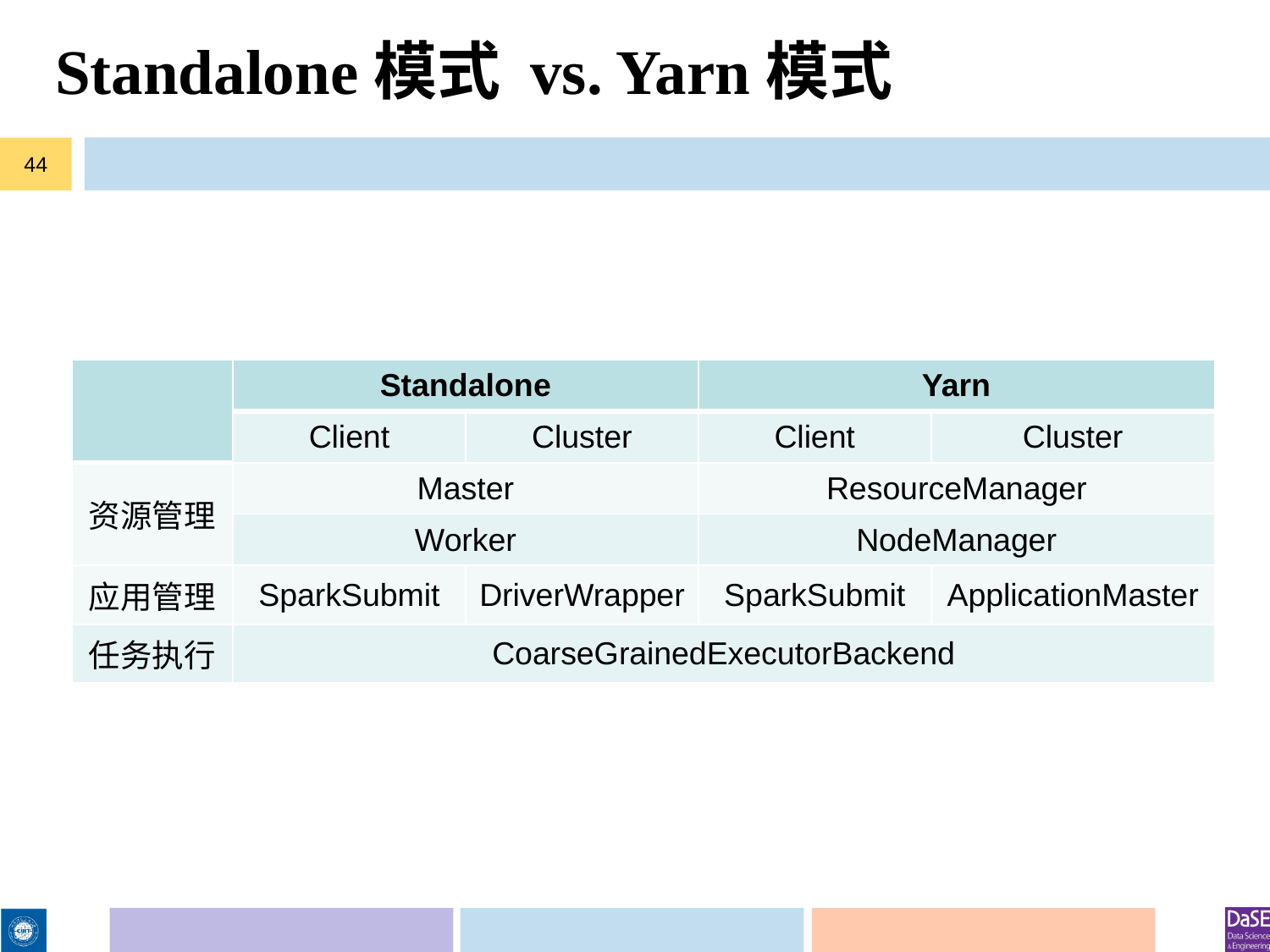

# Standalone模式 vs. Yarn模式
44
|  | Standalone |  | Yarn |  |
| --- | --- | --- | --- | --- |
|  | Client | Cluster | Client | Cluster |
| 资源管理 | Master |  | ResourceManager |  |
|  | Worker |  | NodeManager |  |
| 应用管理 | SparkSubmit | DriverWrapper | SparkSubmit | ApplicationMaster |
| 任务执行 | CoarseGrainedExecutorBackend |  |  |  |